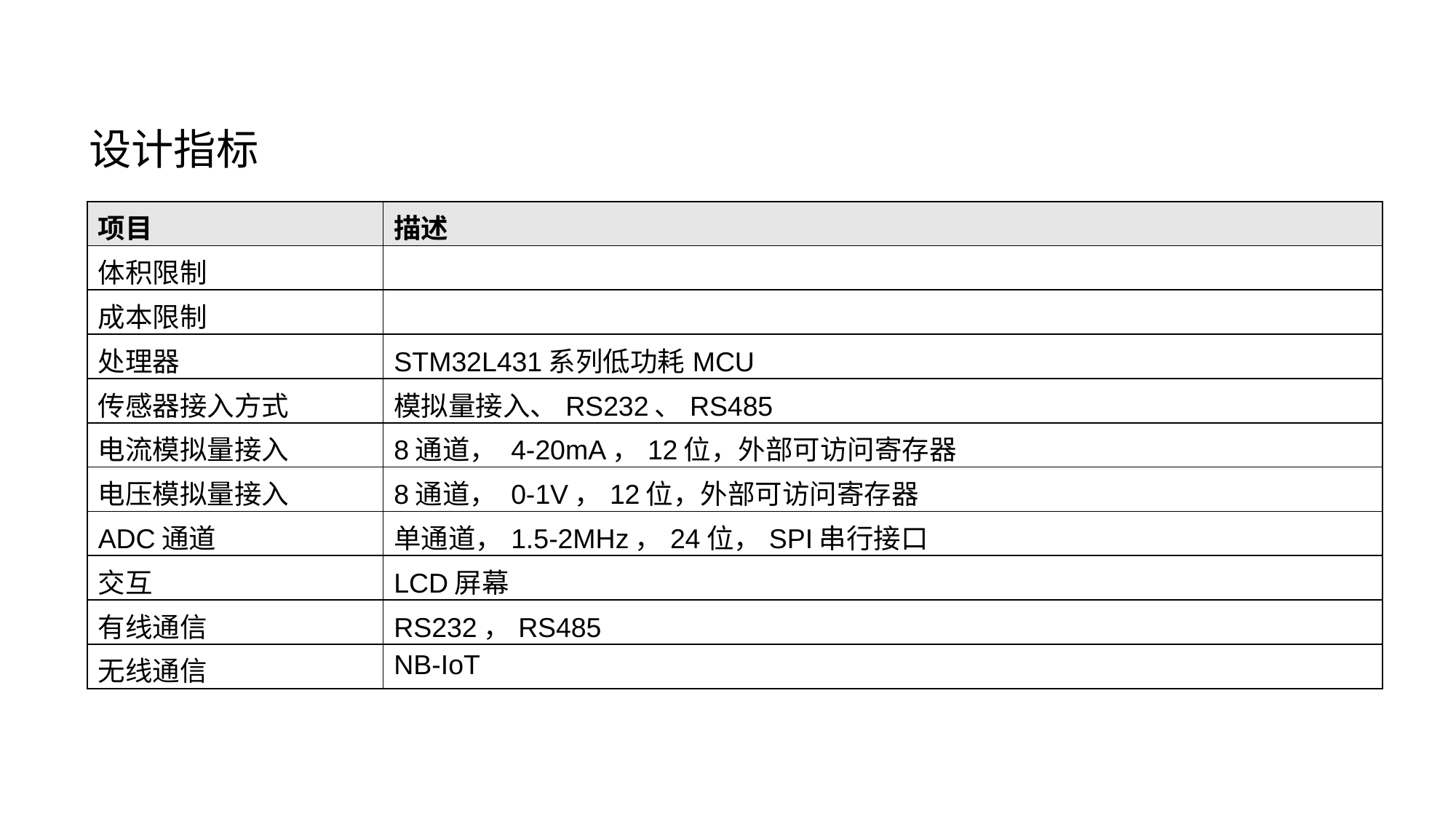

设计指标
| 项目 | 描述 |
| --- | --- |
| 体积限制 |  |
| 成本限制 |  |
| 处理器 | STM32L431系列低功耗MCU |
| 传感器接入方式 | 模拟量接入、RS232、RS485 |
| 电流模拟量接入 | 8通道， 4-20mA，12位，外部可访问寄存器 |
| 电压模拟量接入 | 8通道， 0-1V，12位，外部可访问寄存器 |
| ADC通道 | 单通道，1.5-2MHz，24位，SPI串行接口 |
| 交互 | LCD屏幕 |
| 有线通信 | RS232，RS485 |
| 无线通信 | NB-IoT |